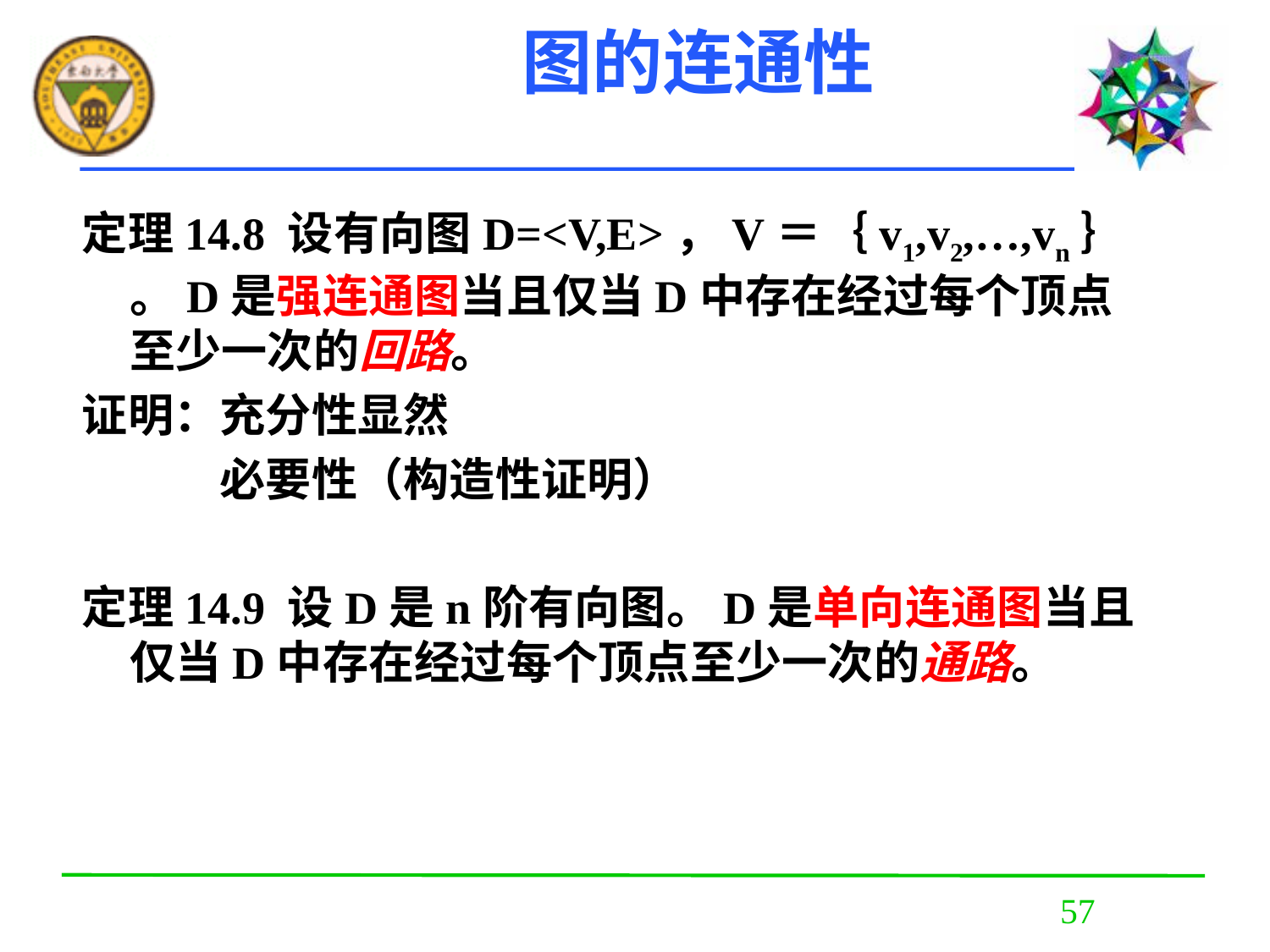

# 图的连通性
定理14.8 设有向图D=<V,E>，V＝｛v1,v2,…,vn｝ 。D是强连通图当且仅当D中存在经过每个顶点至少一次的回路。
证明：充分性显然
　　　必要性（构造性证明）

定理14.9 设D是n阶有向图。D是单向连通图当且仅当D中存在经过每个顶点至少一次的通路。